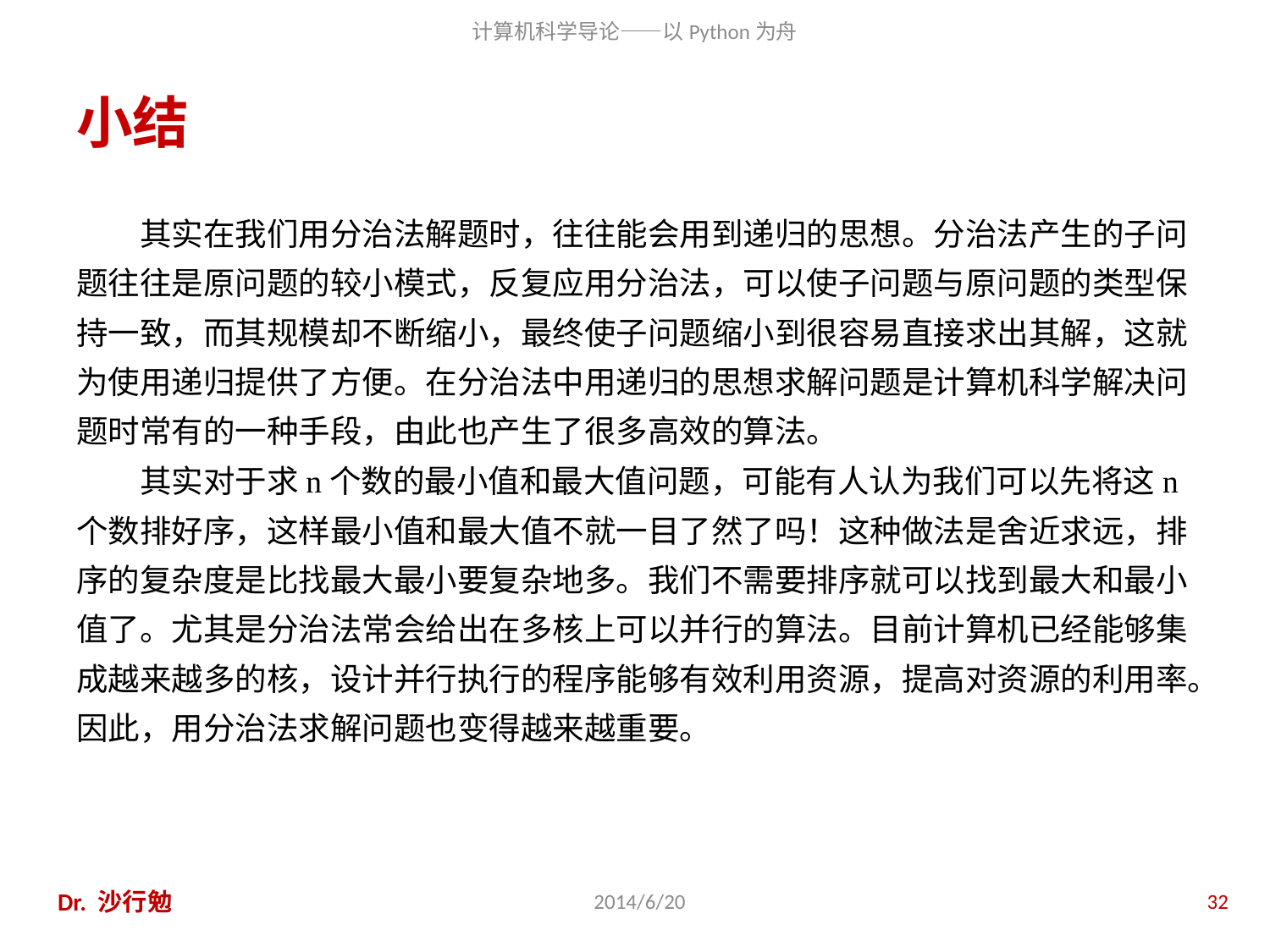

# 小结
其实在我们用分治法解题时，往往能会用到递归的思想。分治法产生的子问题往往是原问题的较小模式，反复应用分治法，可以使子问题与原问题的类型保持一致，而其规模却不断缩小，最终使子问题缩小到很容易直接求出其解，这就为使用递归提供了方便。在分治法中用递归的思想求解问题是计算机科学解决问题时常有的一种手段，由此也产生了很多高效的算法。
其实对于求n个数的最小值和最大值问题，可能有人认为我们可以先将这n个数排好序，这样最小值和最大值不就一目了然了吗！这种做法是舍近求远，排序的复杂度是比找最大最小要复杂地多。我们不需要排序就可以找到最大和最小值了。尤其是分治法常会给出在多核上可以并行的算法。目前计算机已经能够集成越来越多的核，设计并行执行的程序能够有效利用资源，提高对资源的利用率。因此，用分治法求解问题也变得越来越重要。
Dr. 沙行勉
2014/6/20
32